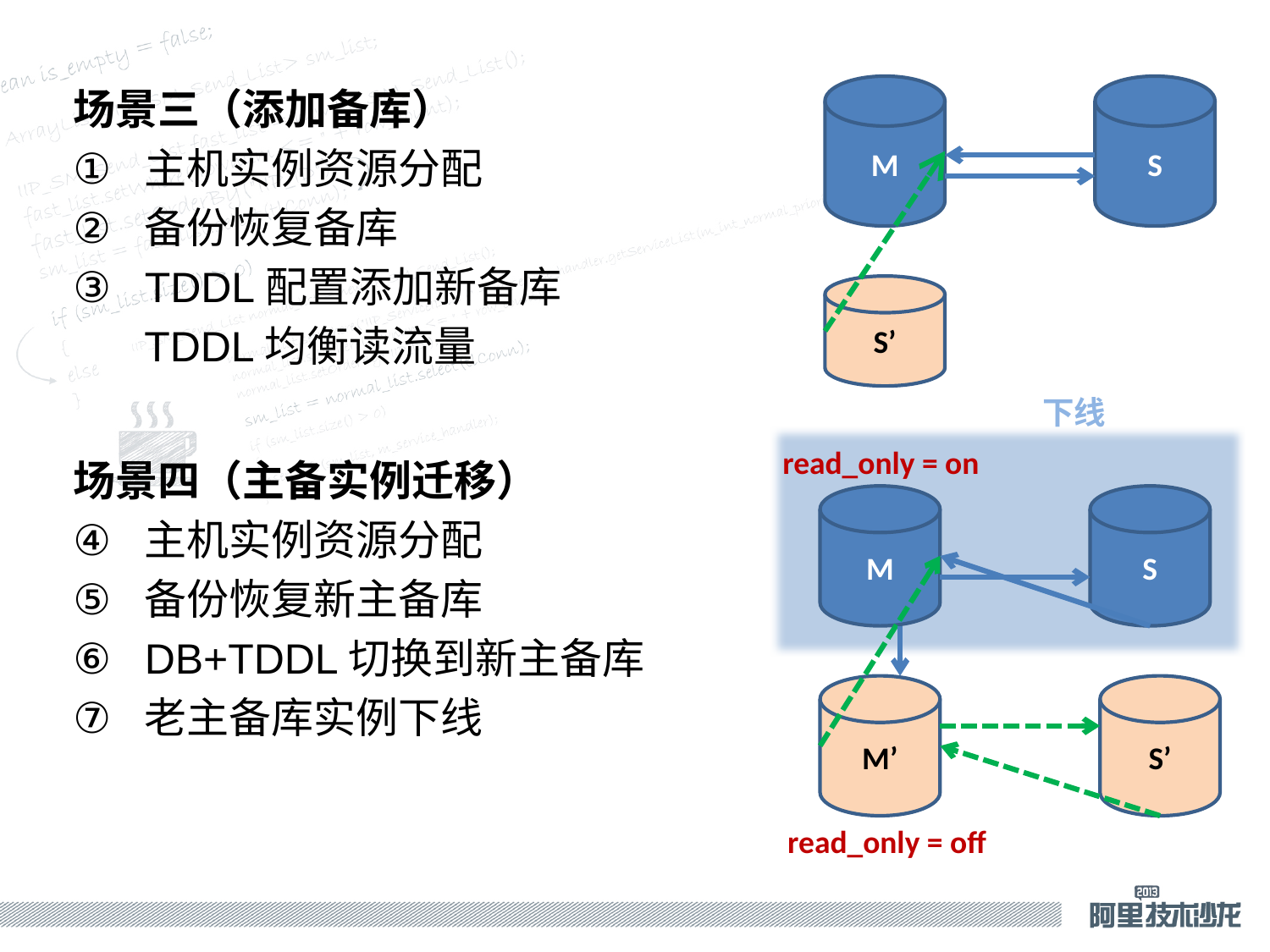

场景三（添加备库）
主机实例资源分配
备份恢复备库
TDDL配置添加新备库
      TDDL均衡读流量

场景四（主备实例迁移）
主机实例资源分配
备份恢复新主备库
DB+TDDL切换到新主备库
老主备库实例下线

M
S
S’
下线

read_only = on
M
S
M’
S’
read_only = off